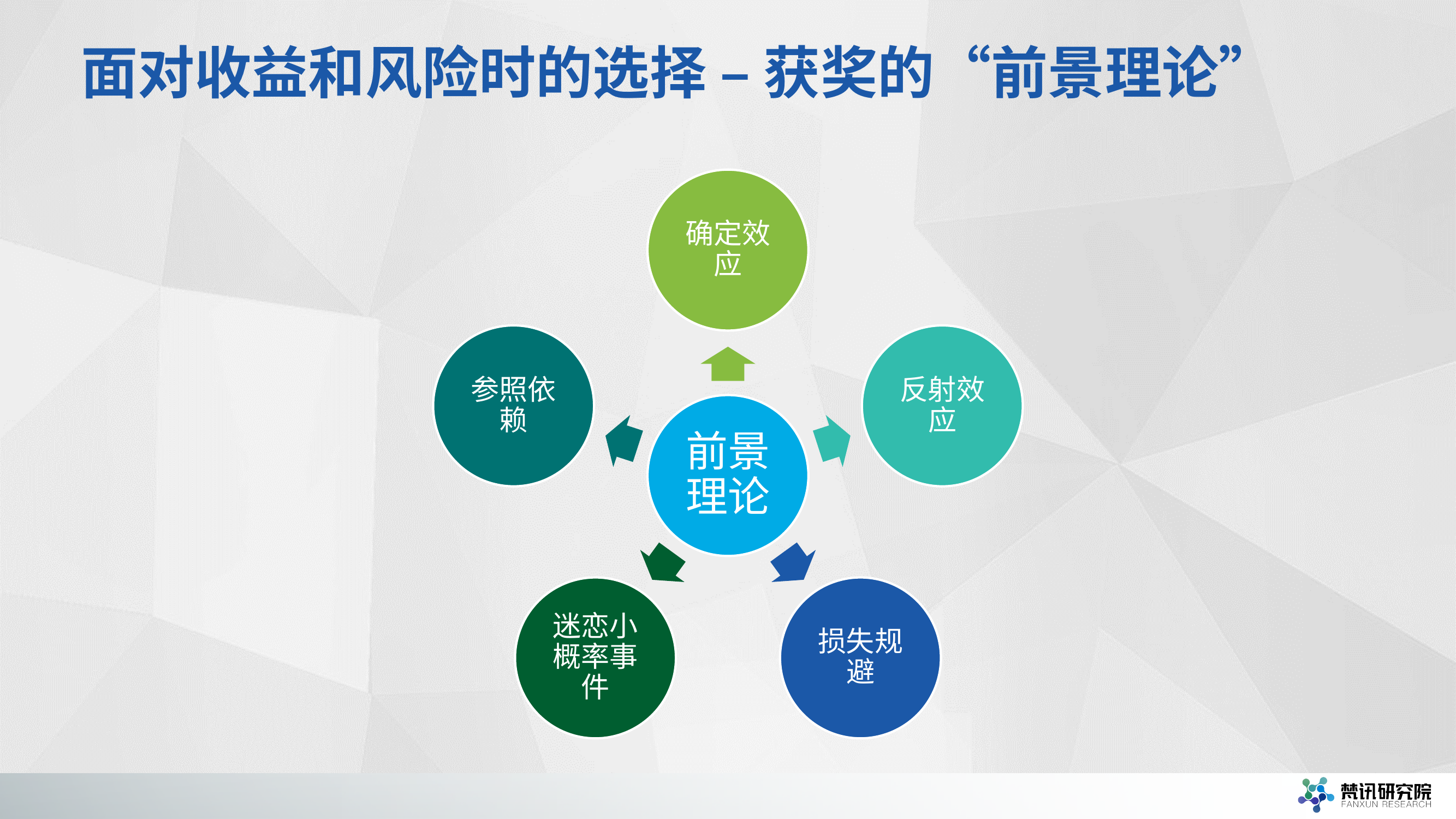

# 面对收益和风险时的选择 – 获奖的“前景理论”
前景理论

确定效应

反射效应

损失规避

迷恋小概率事件

参照依赖